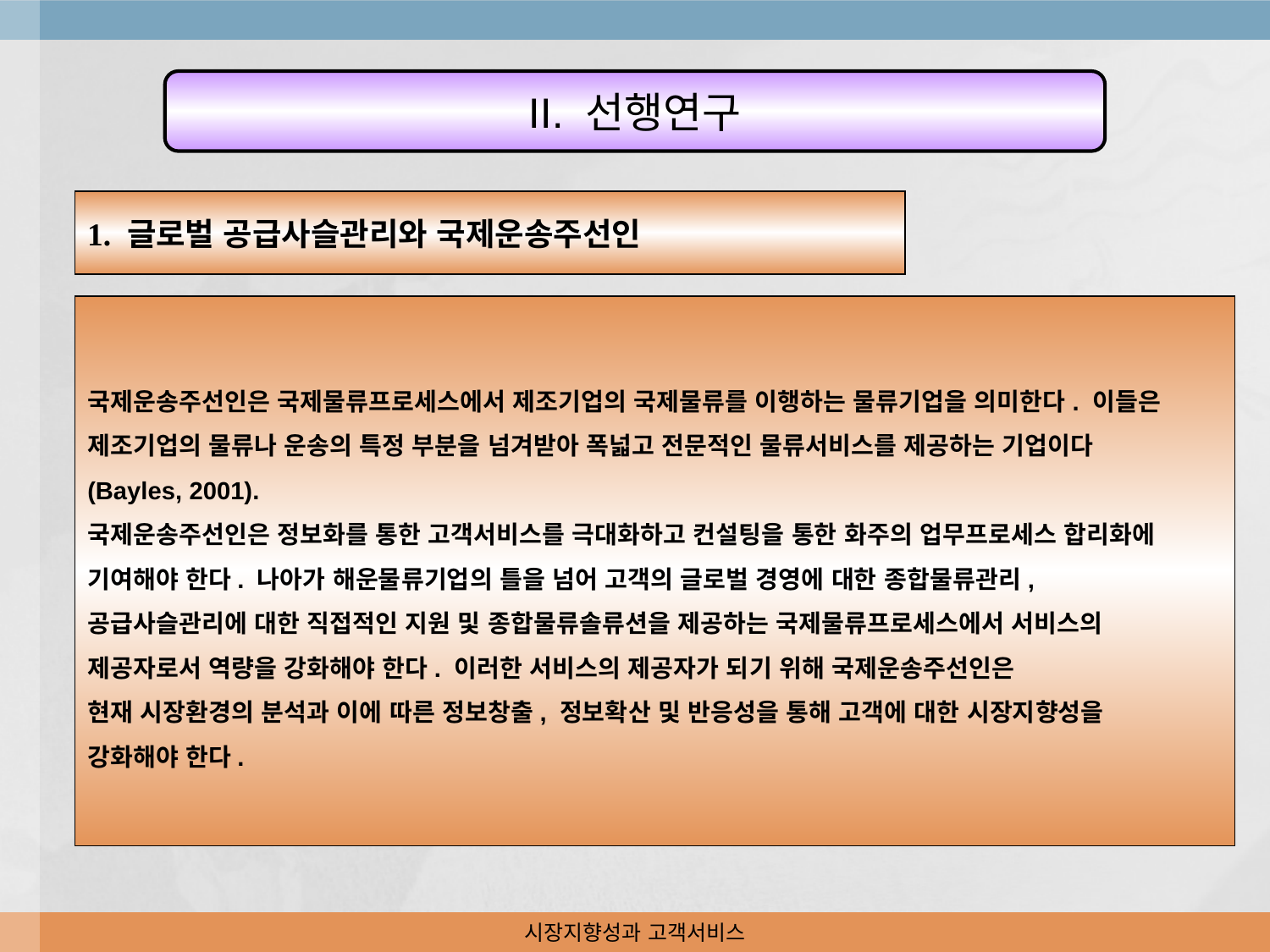

II. 선행연구
1. 글로벌 공급사슬관리와 국제운송주선인
국제운송주선인은 국제물류프로세스에서 제조기업의 국제물류를 이행하는 물류기업을 의미한다. 이들은
제조기업의 물류나 운송의 특정 부분을 넘겨받아 폭넓고 전문적인 물류서비스를 제공하는 기업이다
(Bayles, 2001).
국제운송주선인은 정보화를 통한 고객서비스를 극대화하고 컨설팅을 통한 화주의 업무프로세스 합리화에
기여해야 한다. 나아가 해운물류기업의 틀을 넘어 고객의 글로벌 경영에 대한 종합물류관리,
공급사슬관리에 대한 직접적인 지원 및 종합물류솔류션을 제공하는 국제물류프로세스에서 서비스의
제공자로서 역량을 강화해야 한다. 이러한 서비스의 제공자가 되기 위해 국제운송주선인은
현재 시장환경의 분석과 이에 따른 정보창출, 정보확산 및 반응성을 통해 고객에 대한 시장지향성을
강화해야 한다.
시장지향성과 고객서비스